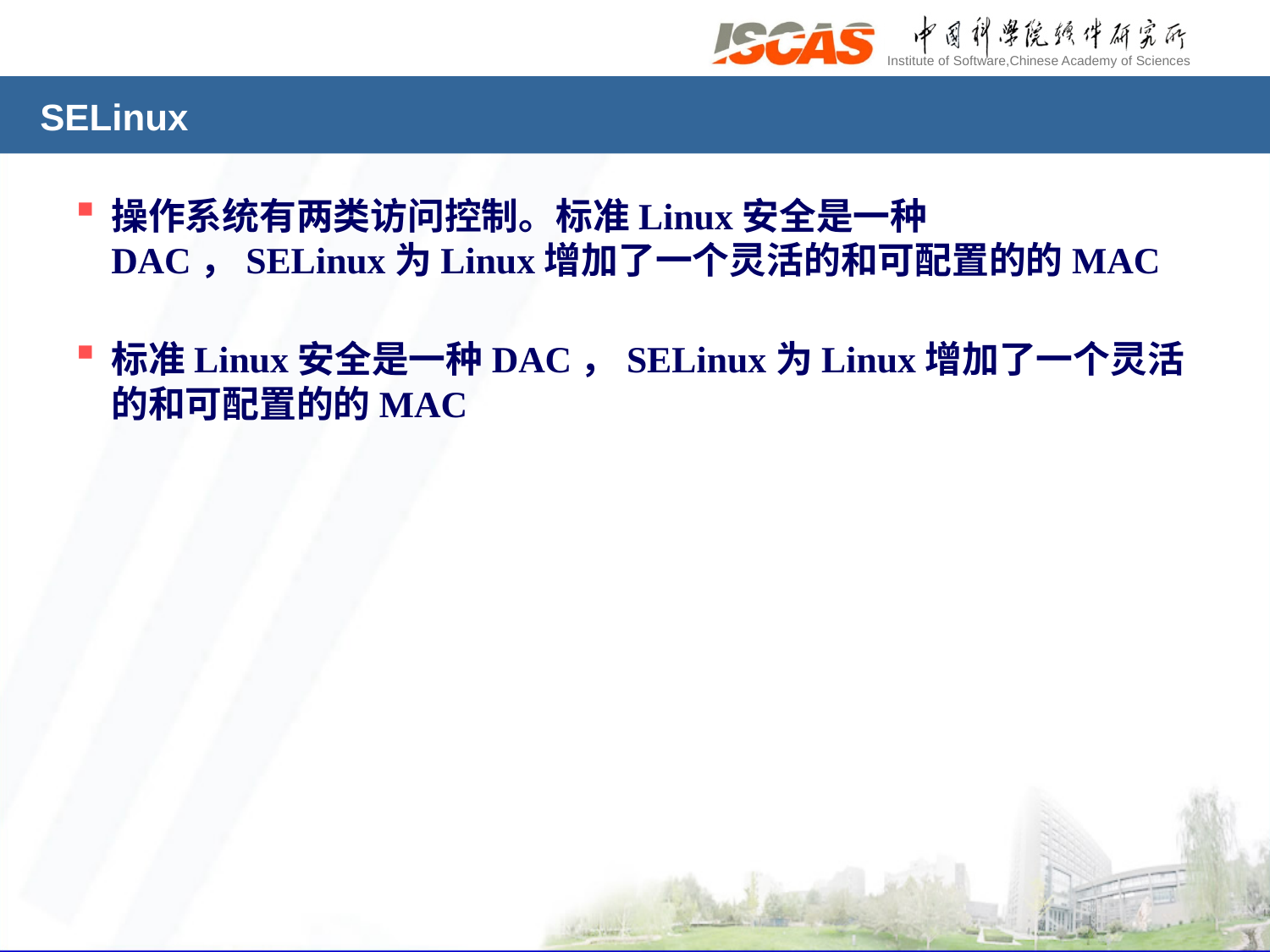

# SELinux
操作系统有两类访问控制。标准Linux安全是一种DAC，SELinux为Linux增加了一个灵活的和可配置的的MAC

标准Linux安全是一种DAC，SELinux为Linux增加了一个灵活的和可配置的的MAC